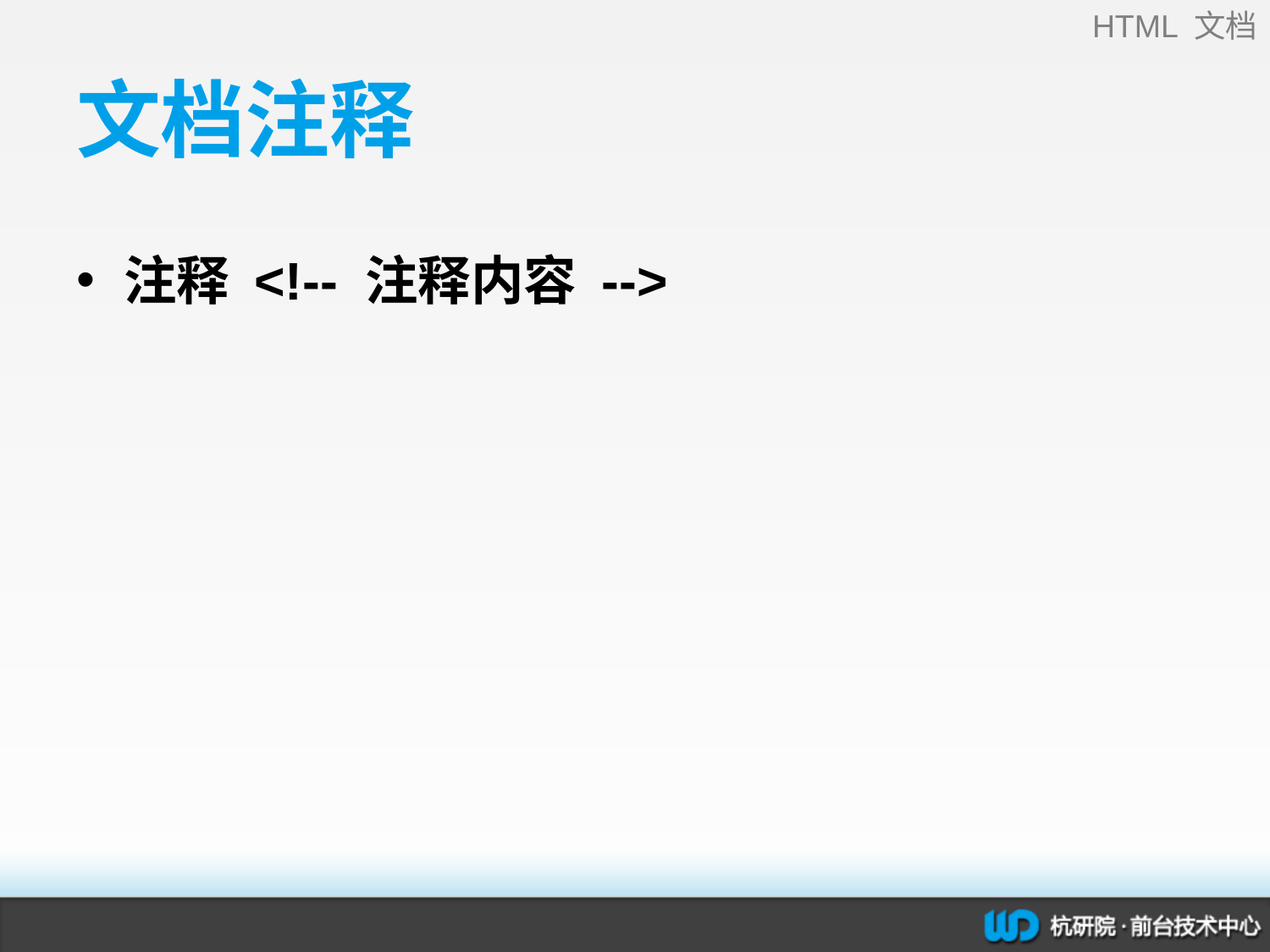

HTML 文档
# 文档注释
注释 <!-- 注释内容 -->